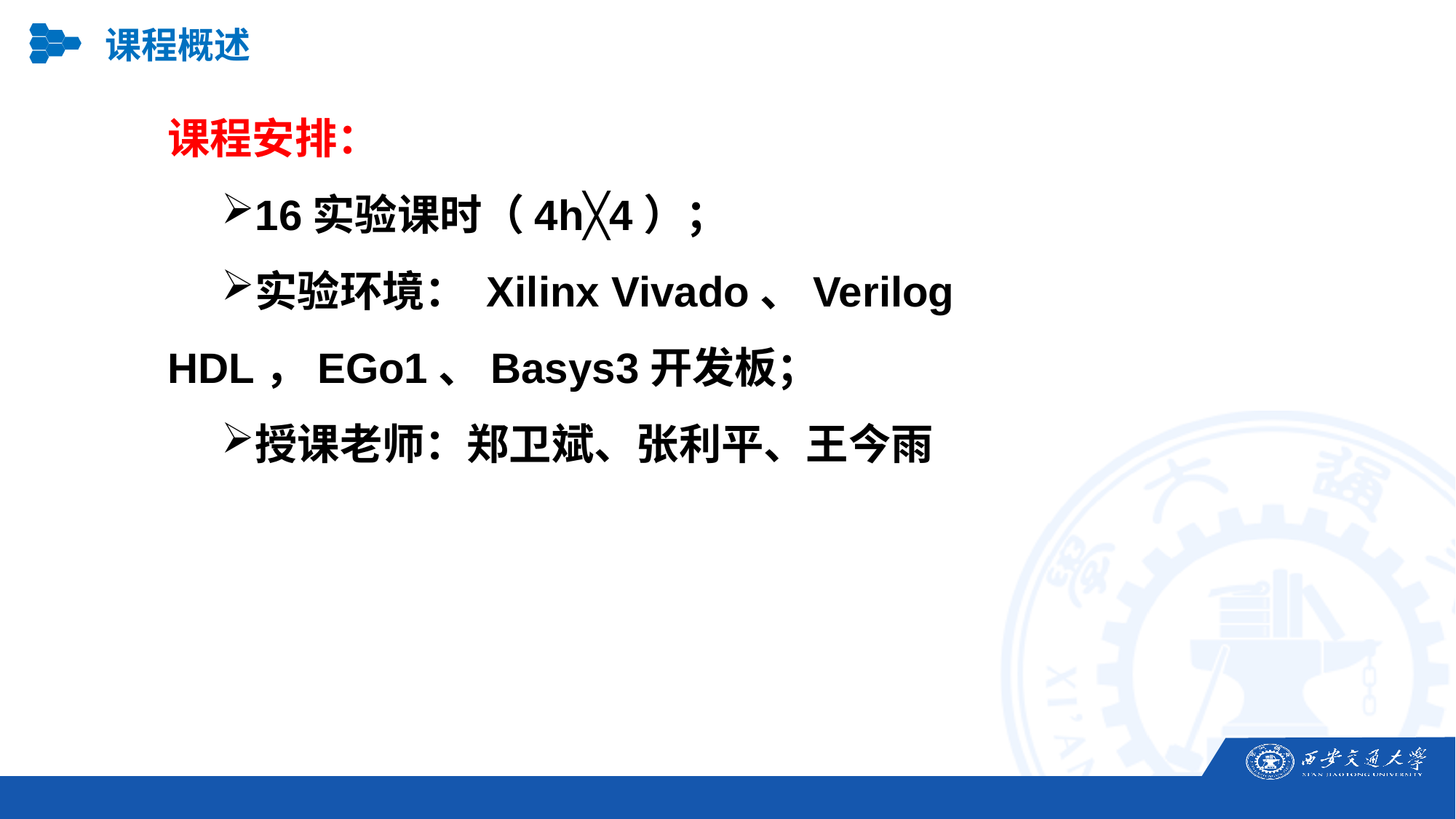

课程概述
课程安排：
16实验课时（4h╳4）；
实验环境： Xilinx Vivado、Verilog HDL，EGo1、Basys3开发板；
授课老师：郑卫斌、张利平、王今雨